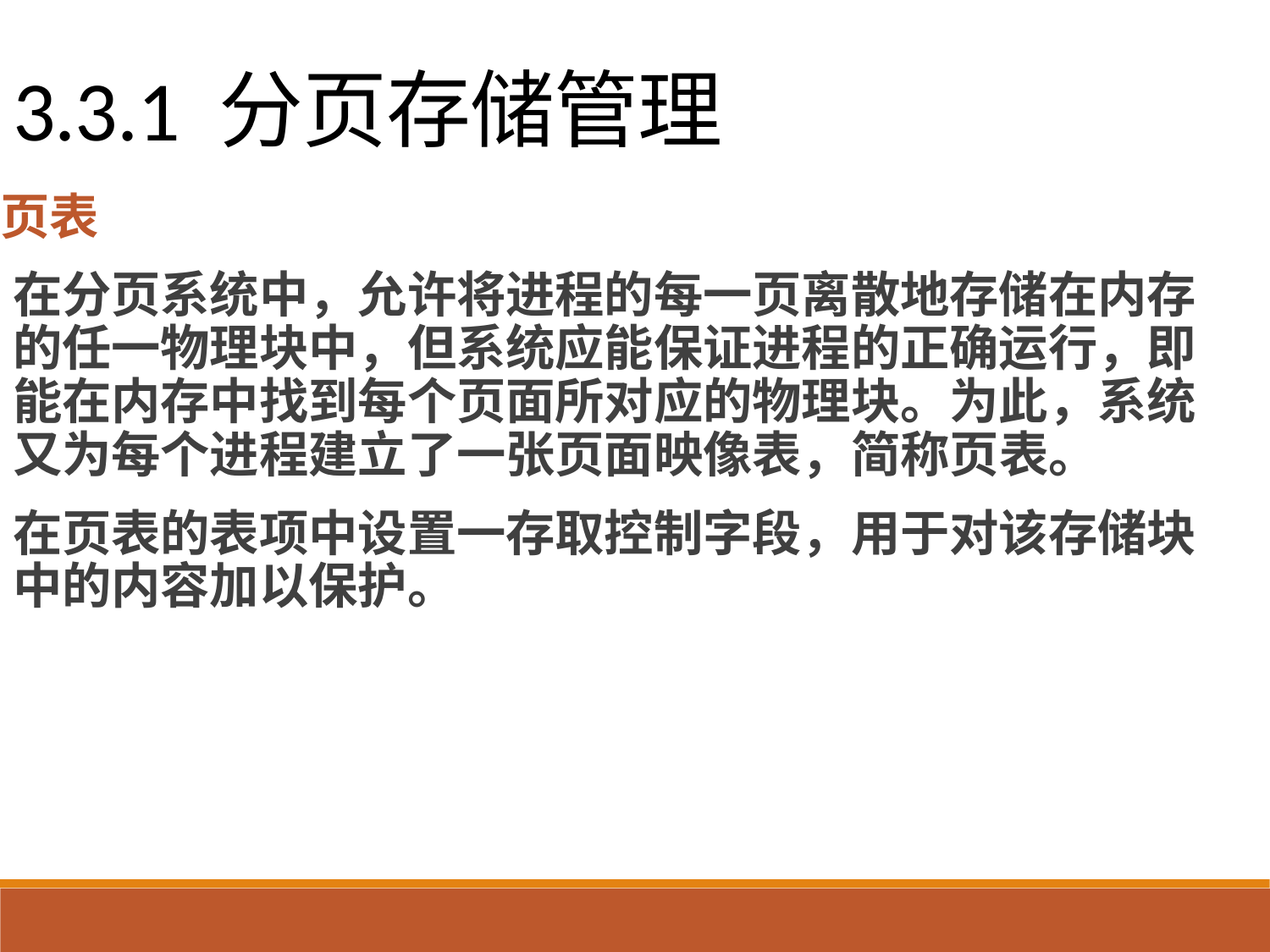

3.3.1 分页存储管理
页表
在分页系统中，允许将进程的每一页离散地存储在内存的任一物理块中，但系统应能保证进程的正确运行，即能在内存中找到每个页面所对应的物理块。为此，系统又为每个进程建立了一张页面映像表，简称页表。
在页表的表项中设置一存取控制字段，用于对该存储块中的内容加以保护。